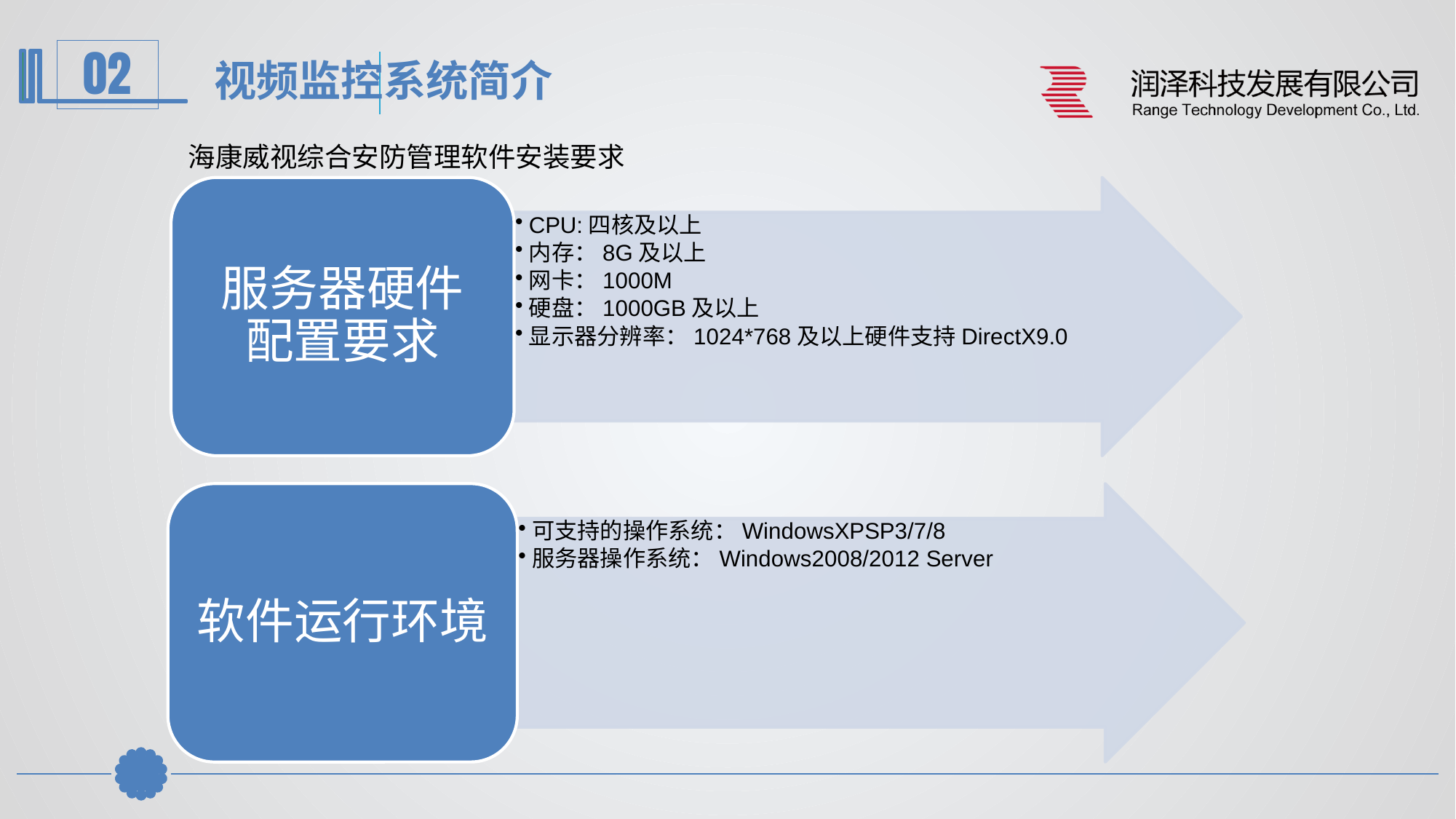

视频监控系统简介
海康威视综合安防管理软件安装要求
CPU:四核及以上
内存：8G及以上
网卡：1000M
硬盘：1000GB及以上
显示器分辨率：1024*768及以上硬件支持DirectX9.0
服务器硬件配置要求
可支持的操作系统：WindowsXPSP3/7/8
服务器操作系统：Windows2008/2012 Server
软件运行环境
6